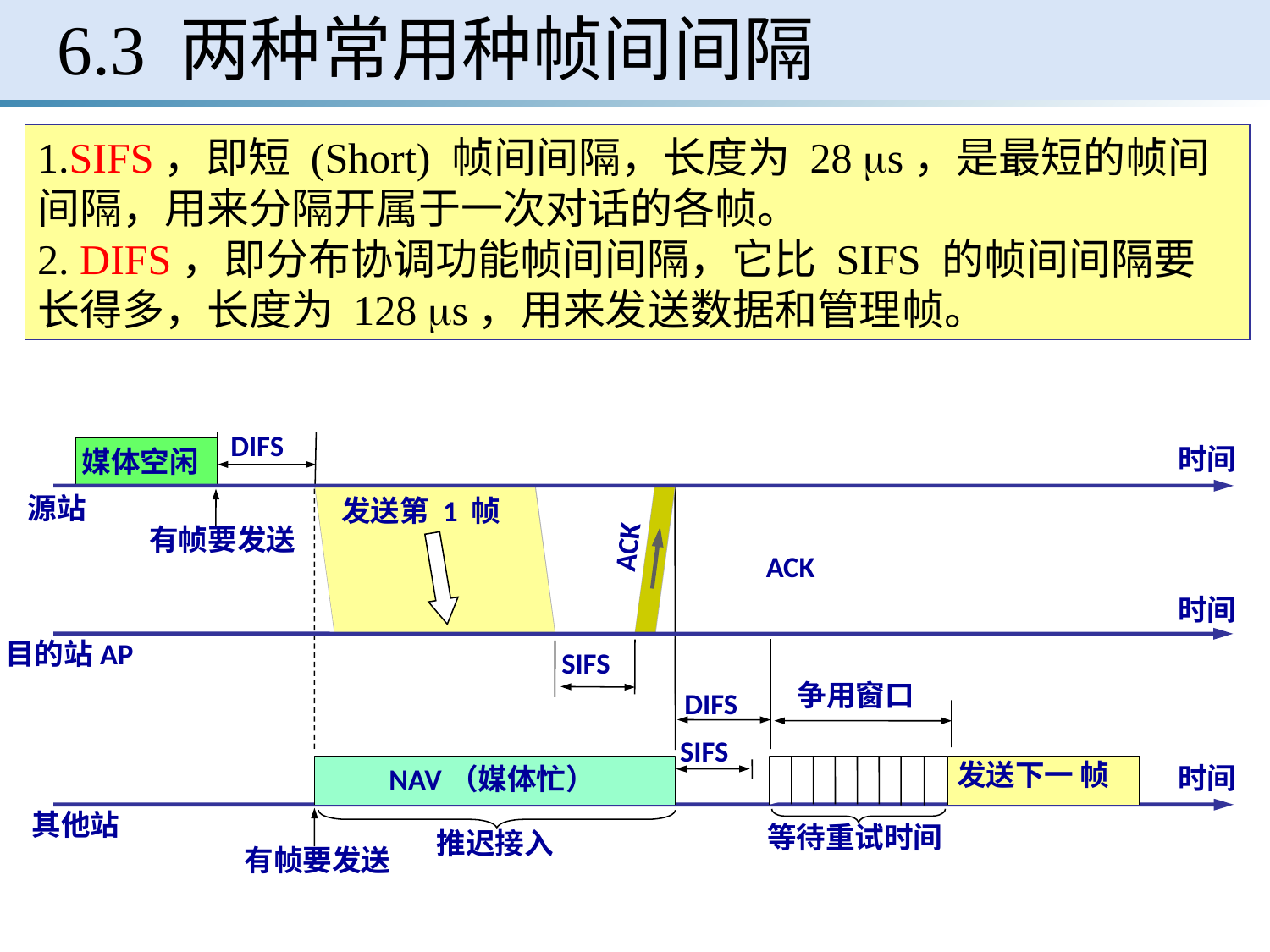

# 6.3 两种常用种帧间间隔

1.SIFS，即短 (Short) 帧间间隔，长度为 28 μs，是最短的帧间间隔，用来分隔开属于一次对话的各帧。
2. DIFS，即分布协调功能帧间间隔，它比 SIFS 的帧间间隔要长得多，长度为 128 μs，用来发送数据和管理帧。
DIFS

时间
媒体空闲

源站

发送第 1 帧

有帧要发送
ACK

ACK
时间
目的站AP

SIFS

争用窗口
DIFS

SIFS

发送下一 帧
时间
NAV（媒体忙）

 其他站

等待重试时间
推迟接入
有帧要发送